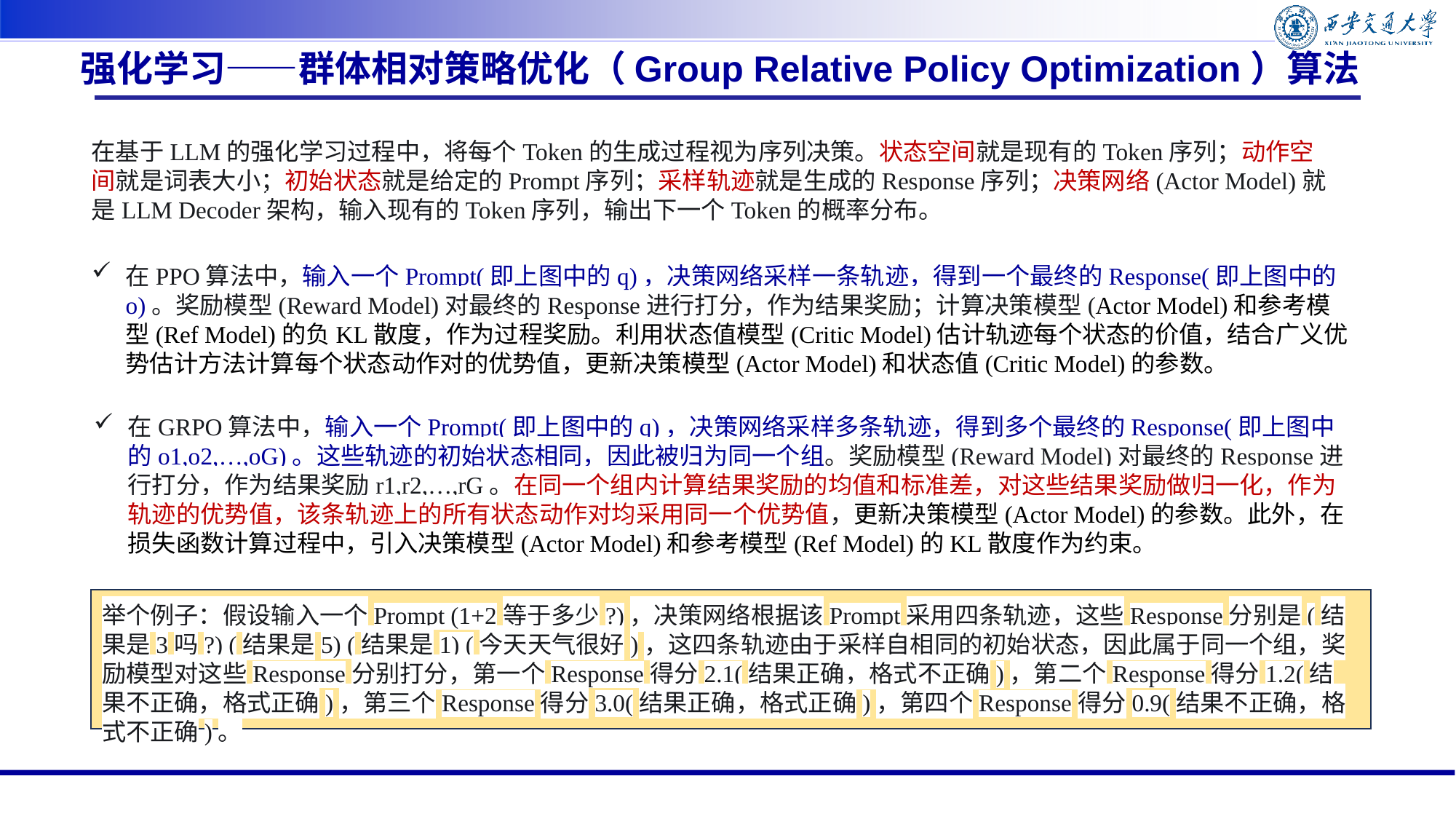

强化学习——群体相对策略优化（Group Relative Policy Optimization）算法

在基于LLM的强化学习过程中，将每个Token的生成过程视为序列决策。状态空间就是现有的Token序列；动作空间就是词表大小；初始状态就是给定的Prompt序列；采样轨迹就是生成的Response序列；决策网络(Actor Model)就是LLM Decoder架构，输入现有的Token序列，输出下一个Token的概率分布。
在PPO算法中，输入一个Prompt(即上图中的q)，决策网络采样一条轨迹，得到一个最终的Response(即上图中的o)。奖励模型(Reward Model)对最终的Response进行打分，作为结果奖励；计算决策模型(Actor Model)和参考模型(Ref Model)的负KL散度，作为过程奖励。利用状态值模型(Critic Model)估计轨迹每个状态的价值，结合广义优势估计方法计算每个状态动作对的优势值，更新决策模型(Actor Model)和状态值(Critic Model)的参数。
在GRPO算法中，输入一个Prompt(即上图中的q)，决策网络采样多条轨迹，得到多个最终的Response(即上图中的o1,o2,…,oG)。这些轨迹的初始状态相同，因此被归为同一个组。奖励模型(Reward Model)对最终的Response进行打分，作为结果奖励r1,r2,…,rG。在同一个组内计算结果奖励的均值和标准差，对这些结果奖励做归一化，作为轨迹的优势值，该条轨迹上的所有状态动作对均采用同一个优势值，更新决策模型(Actor Model)的参数。此外，在损失函数计算过程中，引入决策模型(Actor Model)和参考模型(Ref Model)的KL散度作为约束。

举个例子：假设输入一个Prompt (1+2等于多少?)，决策网络根据该Prompt采用四条轨迹，这些Response分别是(结果是3吗?) (结果是5) (结果是1) (今天天气很好)，这四条轨迹由于采样自相同的初始状态，因此属于同一个组，奖励模型对这些Response分别打分，第一个Response得分2.1(结果正确，格式不正确)，第二个Response得分1.2(结果不正确，格式正确)，第三个Response得分3.0(结果正确，格式正确)，第四个Response得分0.9(结果不正确，格式不正确)。